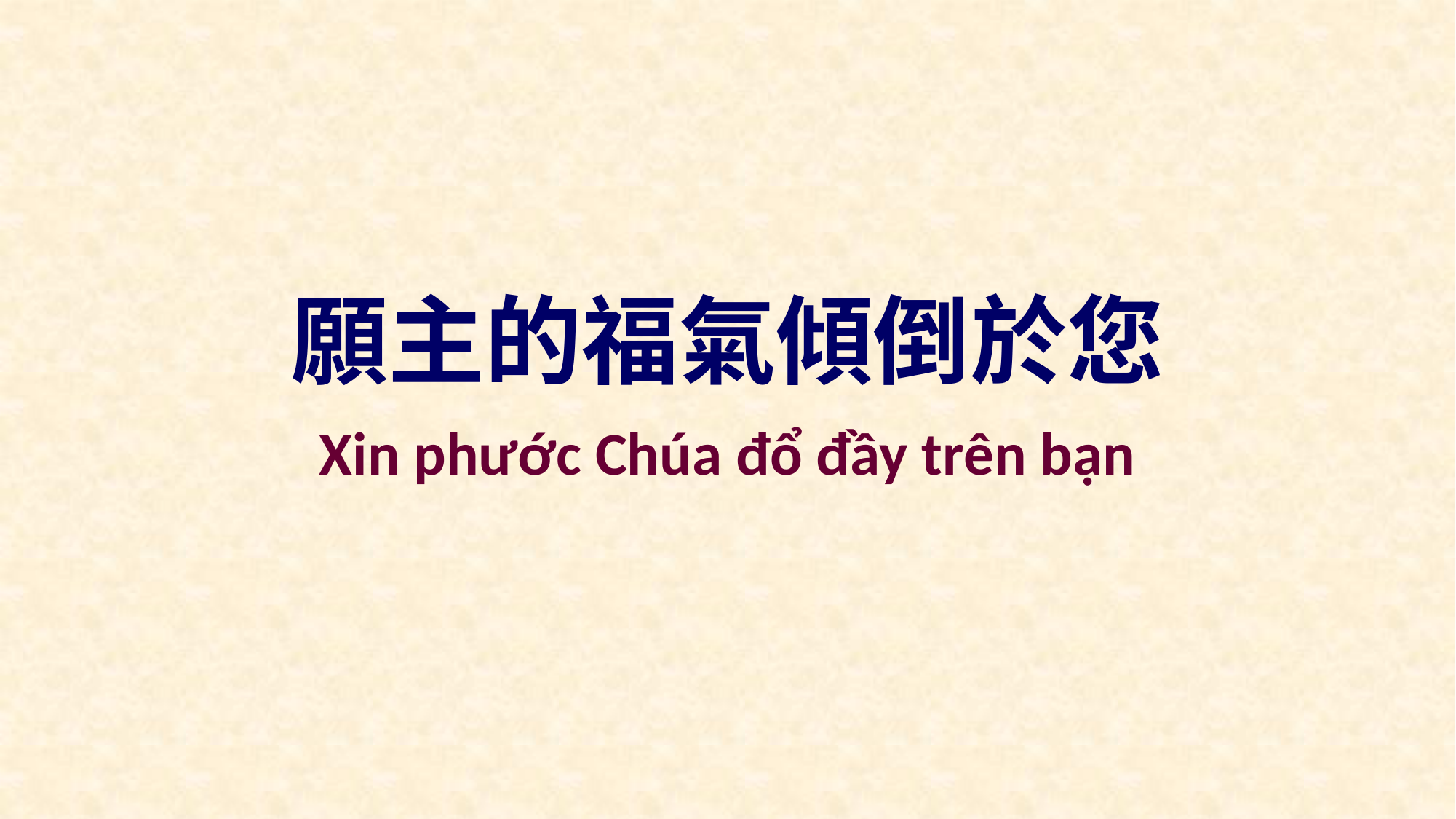

願主的福氣傾倒於您
Xin phước Chúa đổ đầy trên bạn